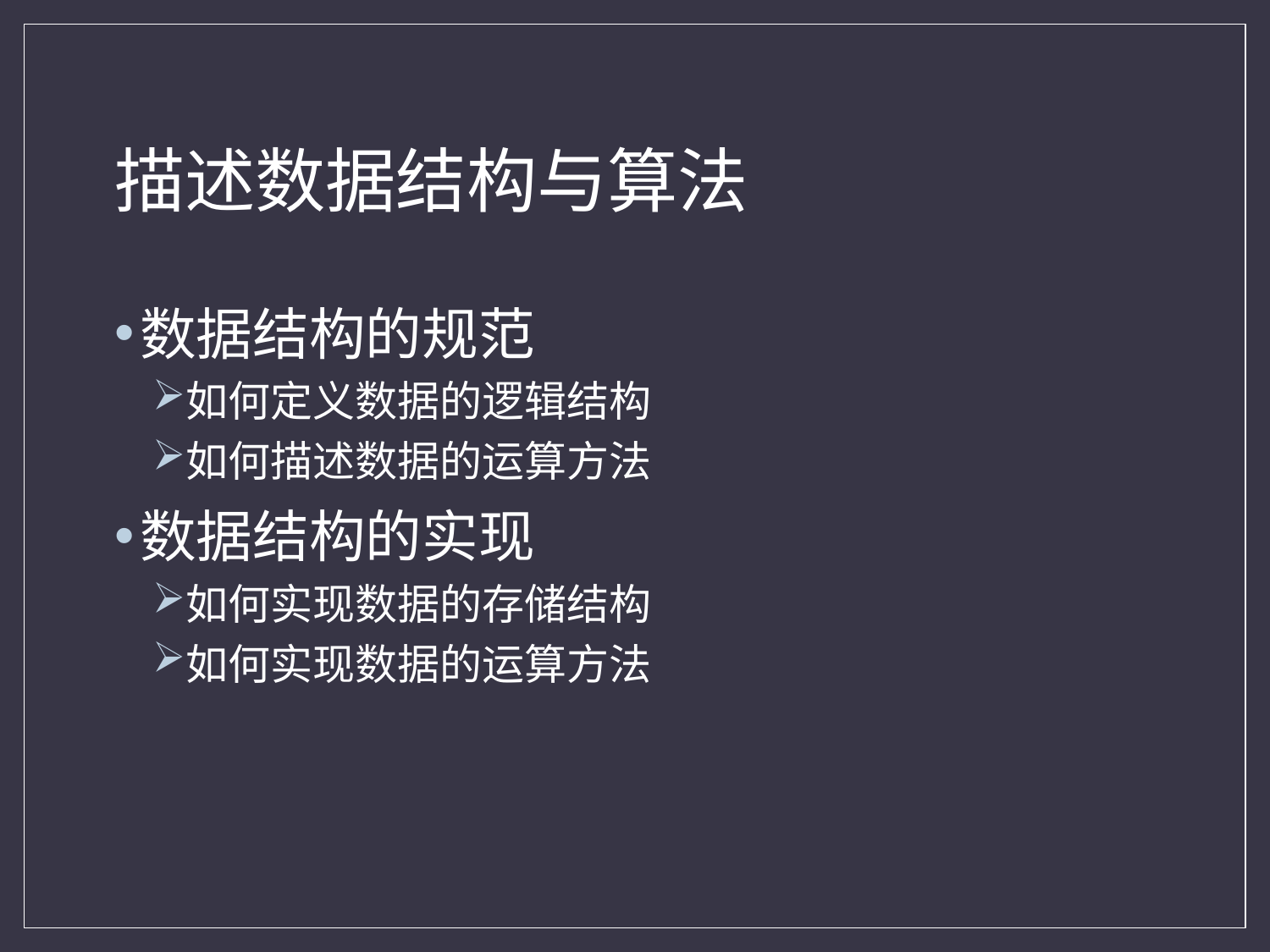

# 描述数据结构与算法
数据结构的规范
如何定义数据的逻辑结构
如何描述数据的运算方法
数据结构的实现
如何实现数据的存储结构
如何实现数据的运算方法